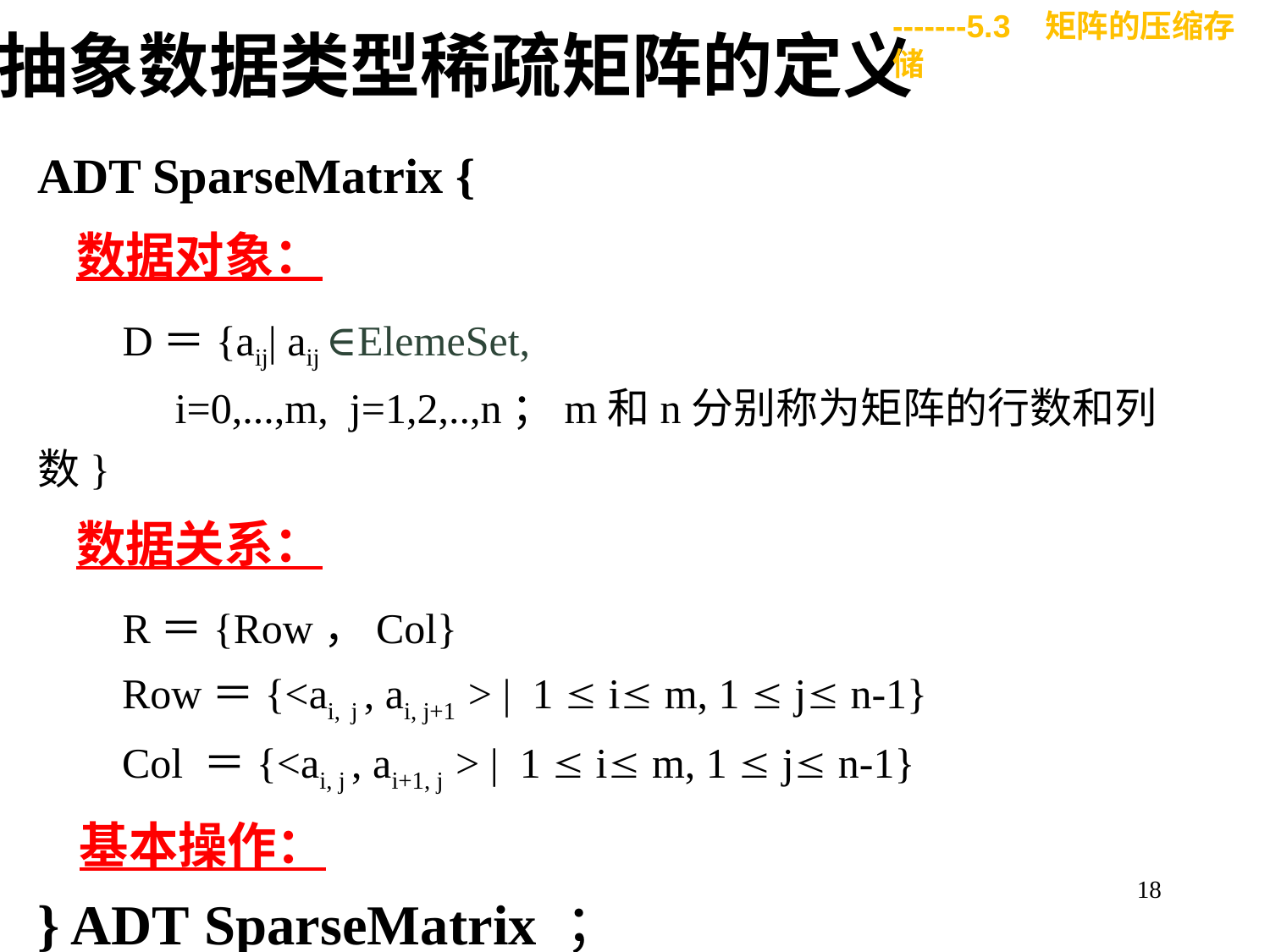

-------5.3   矩阵的压缩存储
# 抽象数据类型稀疏矩阵的定义
ADT SparseMatrix {
  数据对象：
      D＝{aij| aij ∈ElemeSet,
             i=0,...,m,  j=1,2,..,n；m和n分别称为矩阵的行数和列数}
  数据关系：
      R＝{Row，Col}
        Row＝{<ai, j , ai, j+1  > |  1 ≤ i≤ m, 1 ≤ j≤ n-1}
        Col ＝{<ai, j , ai+1, j  > |  1 ≤ i≤ m, 1 ≤ j≤ n-1}
   基本操作：
} ADT SparseMatrix ；
18